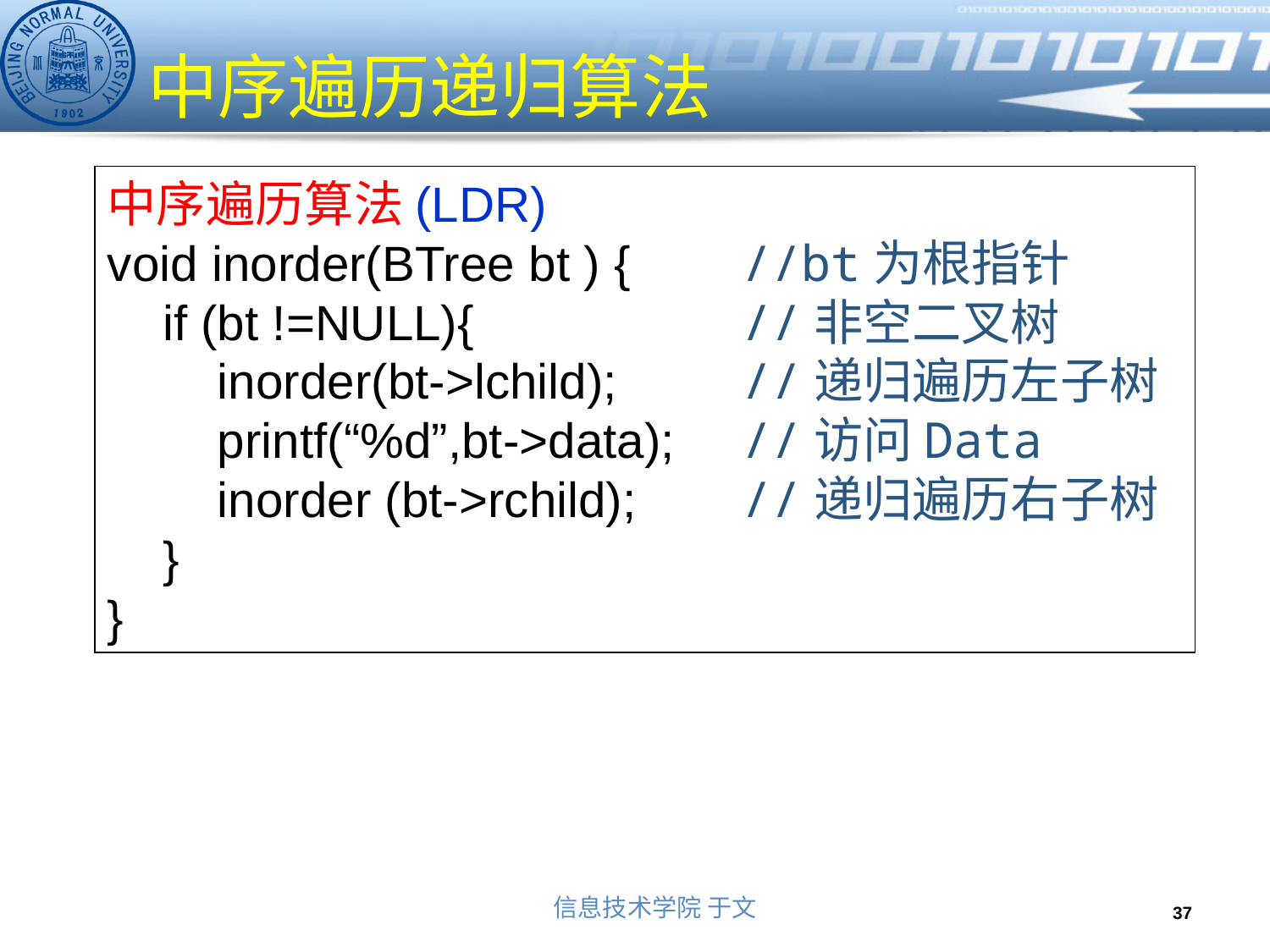

# 中序遍历递归算法
中序遍历算法(LDR)
void inorder(BTree bt ) {	//bt为根指针
    if (bt !=NULL){ 			//非空二叉树
        inorder(bt->lchild); 	//递归遍历左子树
        printf(“%d”,bt->data); 	//访问Data
        inorder (bt->rchild); 	//递归遍历右子树
    }
}
37